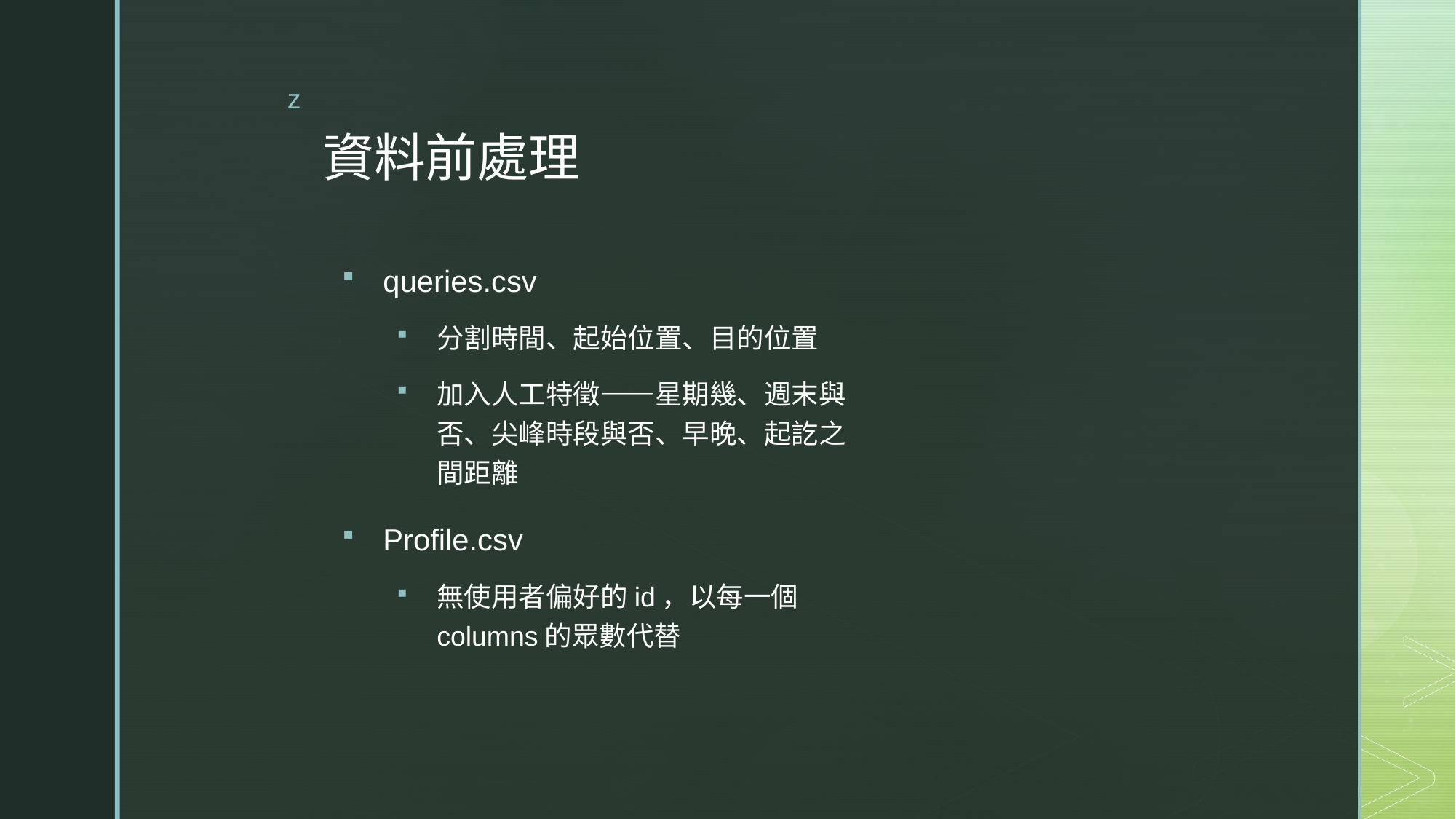

# 資料前處理
queries.csv
分割時間、起始位置、目的位置
加入人工特徵——星期幾、週末與否、尖峰時段與否、早晚、起訖之間距離
Profile.csv
無使用者偏好的id，以每一個columns的眾數代替